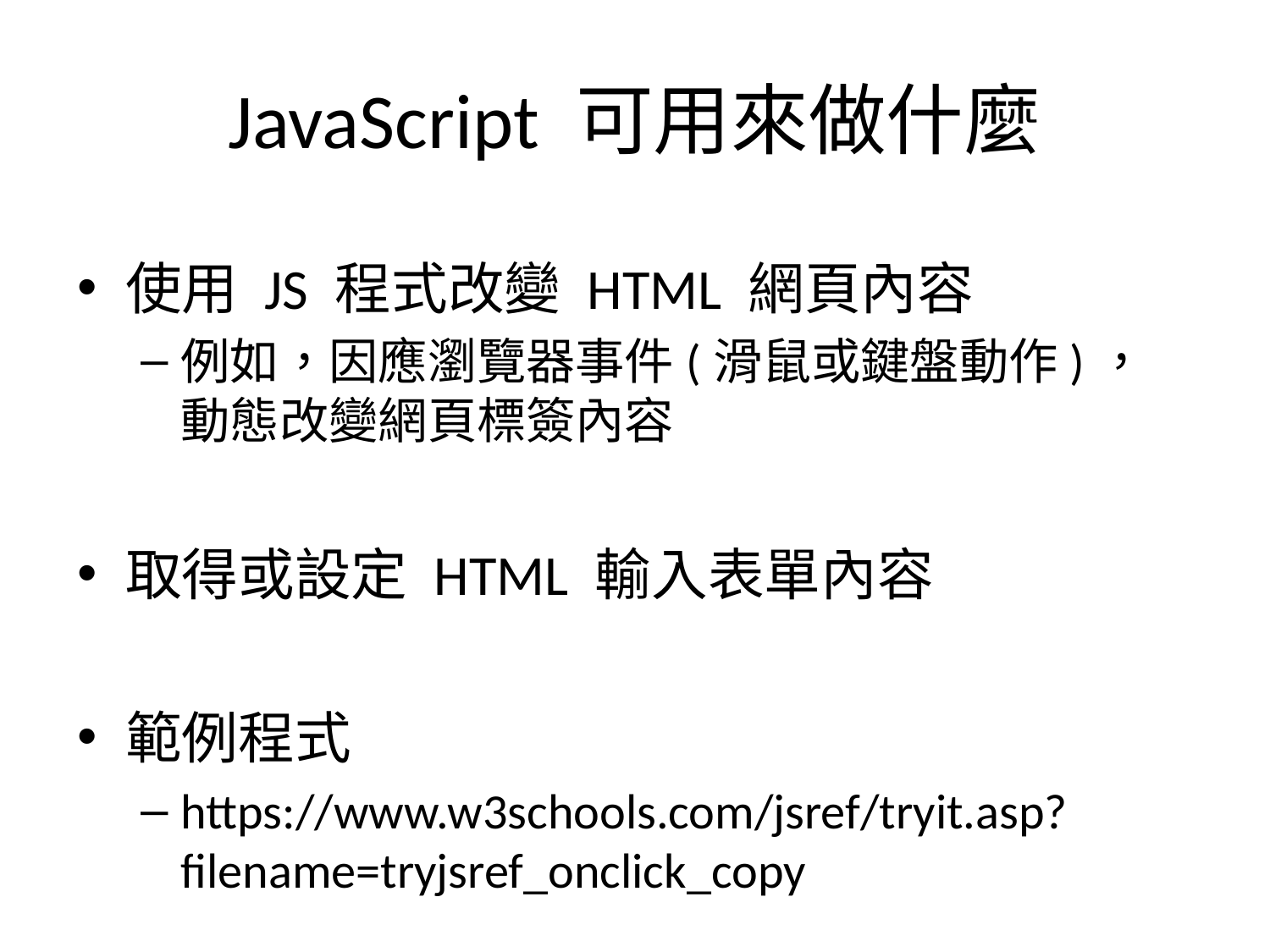

# JavaScript 可用來做什麼
使用 JS 程式改變 HTML 網頁內容
例如，因應瀏覽器事件(滑鼠或鍵盤動作)，動態改變網頁標簽內容

取得或設定 HTML 輸入表單內容

範例程式
https://www.w3schools.com/jsref/tryit.asp?filename=tryjsref_onclick_copy